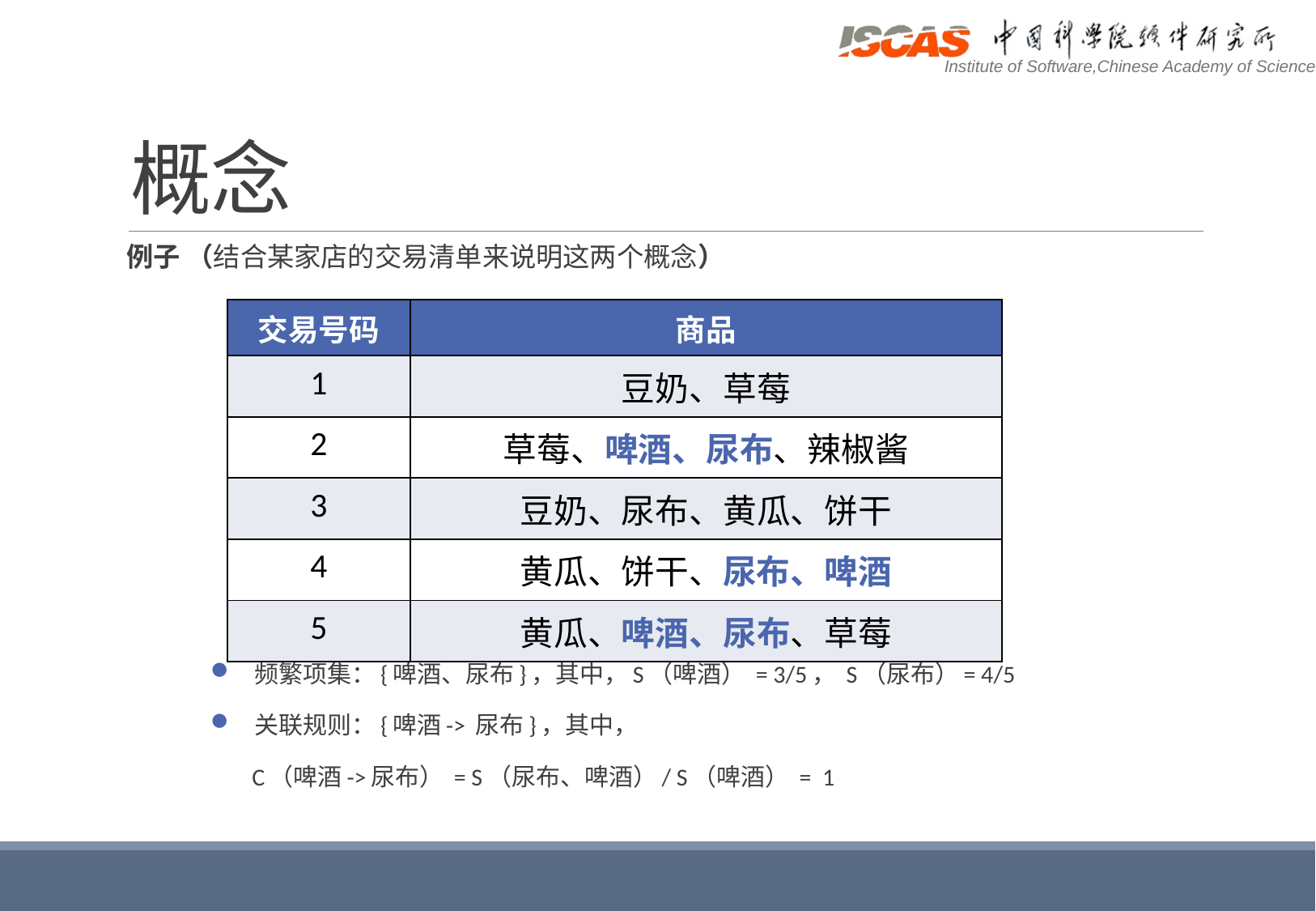

# 概念
例子 （结合某家店的交易清单来说明这两个概念）

  频繁项集：{啤酒、尿布}，其中，S（啤酒） = 3/5， S（尿布）= 4/5
  关联规则：{啤酒-> 尿布}，其中，
   C（啤酒->尿布） = S（尿布、啤酒）/ S（啤酒） =  1
| 交易号码 | 商品 |
| --- | --- |
| 1 | 豆奶、草莓 |
| 2 | 草莓、啤酒、尿布、辣椒酱 |
| 3 | 豆奶、尿布、黄瓜、饼干 |
| 4 | 黄瓜、饼干、尿布、啤酒 |
| 5 | 黄瓜、啤酒、尿布、草莓 |